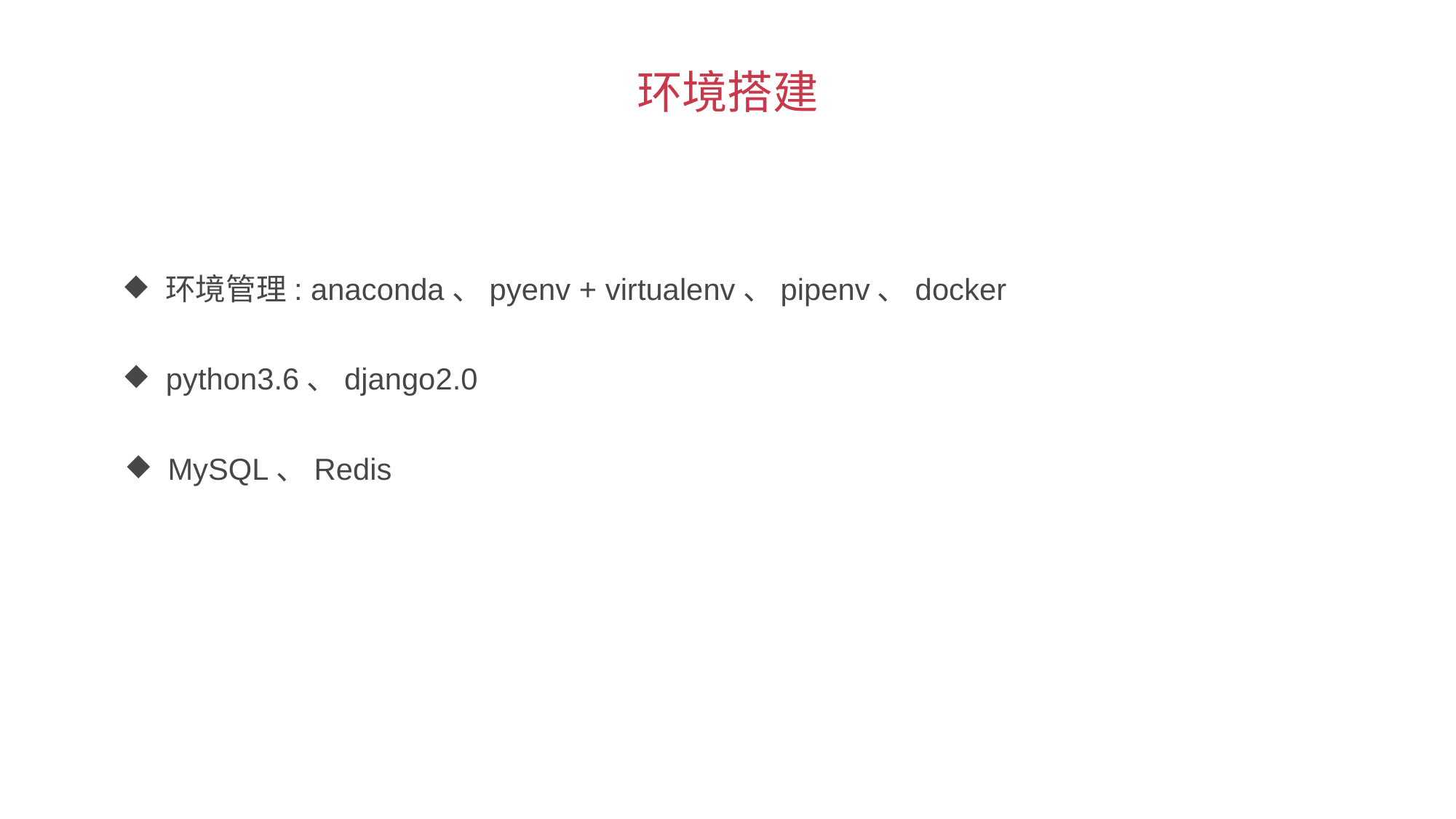

环境搭建
环境管理: anaconda、pyenv + virtualenv、pipenv、docker
python3.6、django2.0
MySQL、Redis